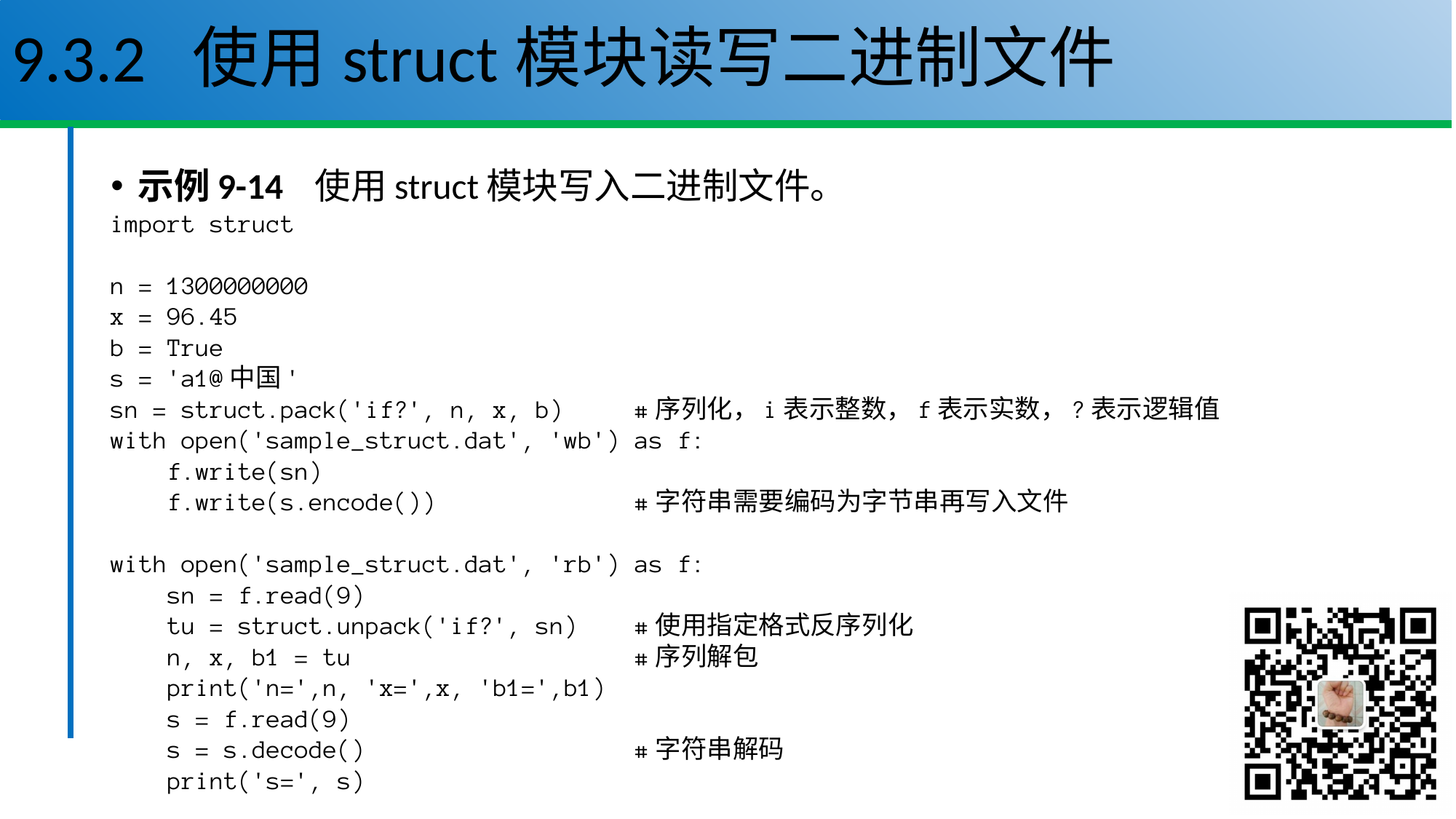

# 9.3.2  使用struct模块读写二进制文件
示例9-14   使用struct模块写入二进制文件。
import struct

n = 1300000000
x = 96.45
b = True
s = 'a1@中国'
sn = struct.pack('if?', n, x, b)     #序列化，i表示整数，f表示实数，?表示逻辑值
with open('sample_struct.dat', 'wb') as f:
    f.write(sn)
    f.write(s.encode())              #字符串需要编码为字节串再写入文件

with open('sample_struct.dat', 'rb') as f:
    sn = f.read(9)
    tu = struct.unpack('if?', sn)    #使用指定格式反序列化
    n, x, b1 = tu                    #序列解包
    print('n=',n, 'x=',x, 'b1=',b1)
    s = f.read(9)
    s = s.decode()                   #字符串解码
    print('s=', s)
25